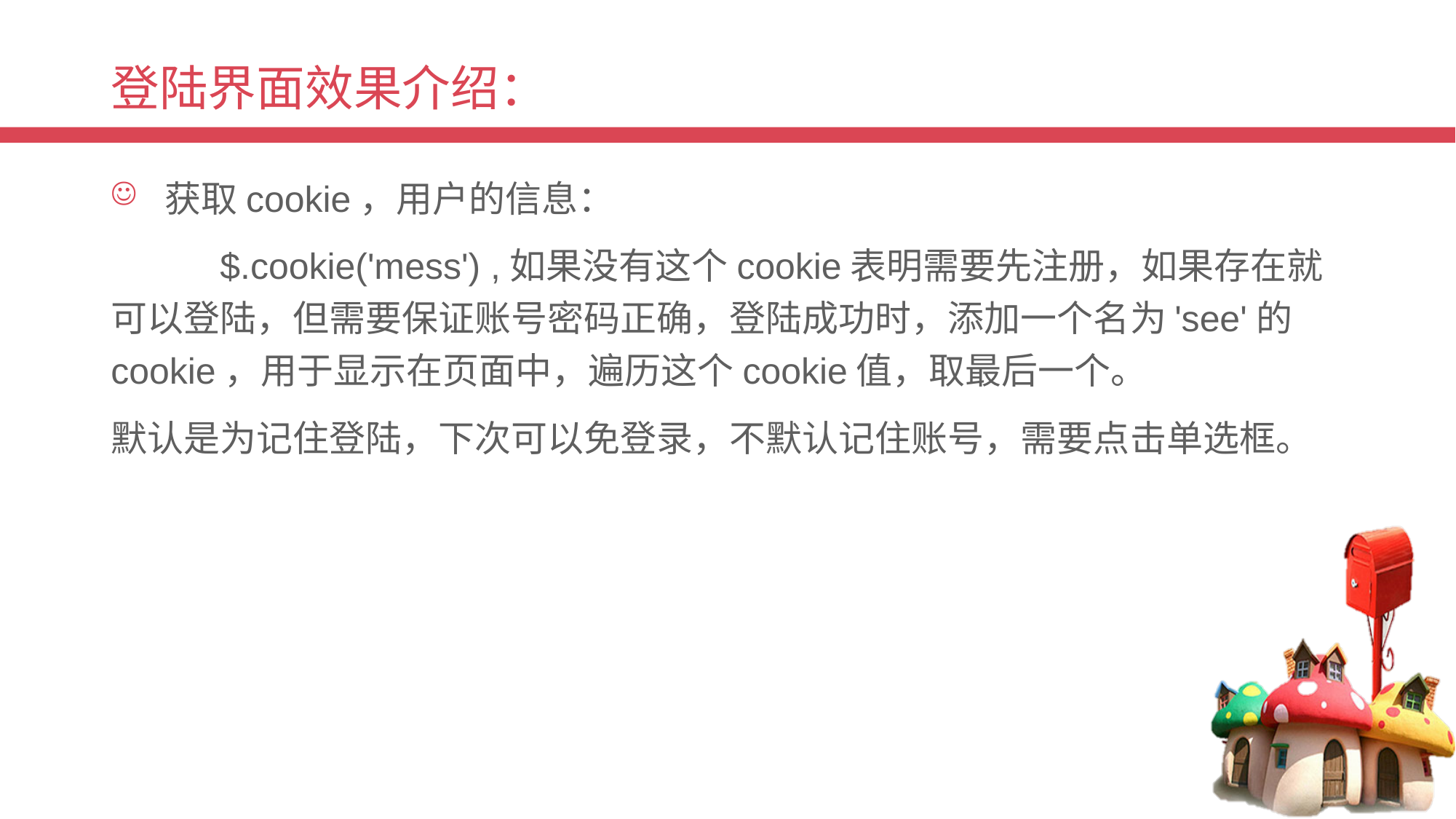

# 登陆界面效果介绍：
获取cookie，用户的信息：
	$.cookie('mess') ,如果没有这个cookie表明需要先注册，如果存在就可以登陆，但需要保证账号密码正确，登陆成功时，添加一个名为'see'的cookie，用于显示在页面中，遍历这个cookie值，取最后一个。
默认是为记住登陆，下次可以免登录，不默认记住账号，需要点击单选框。